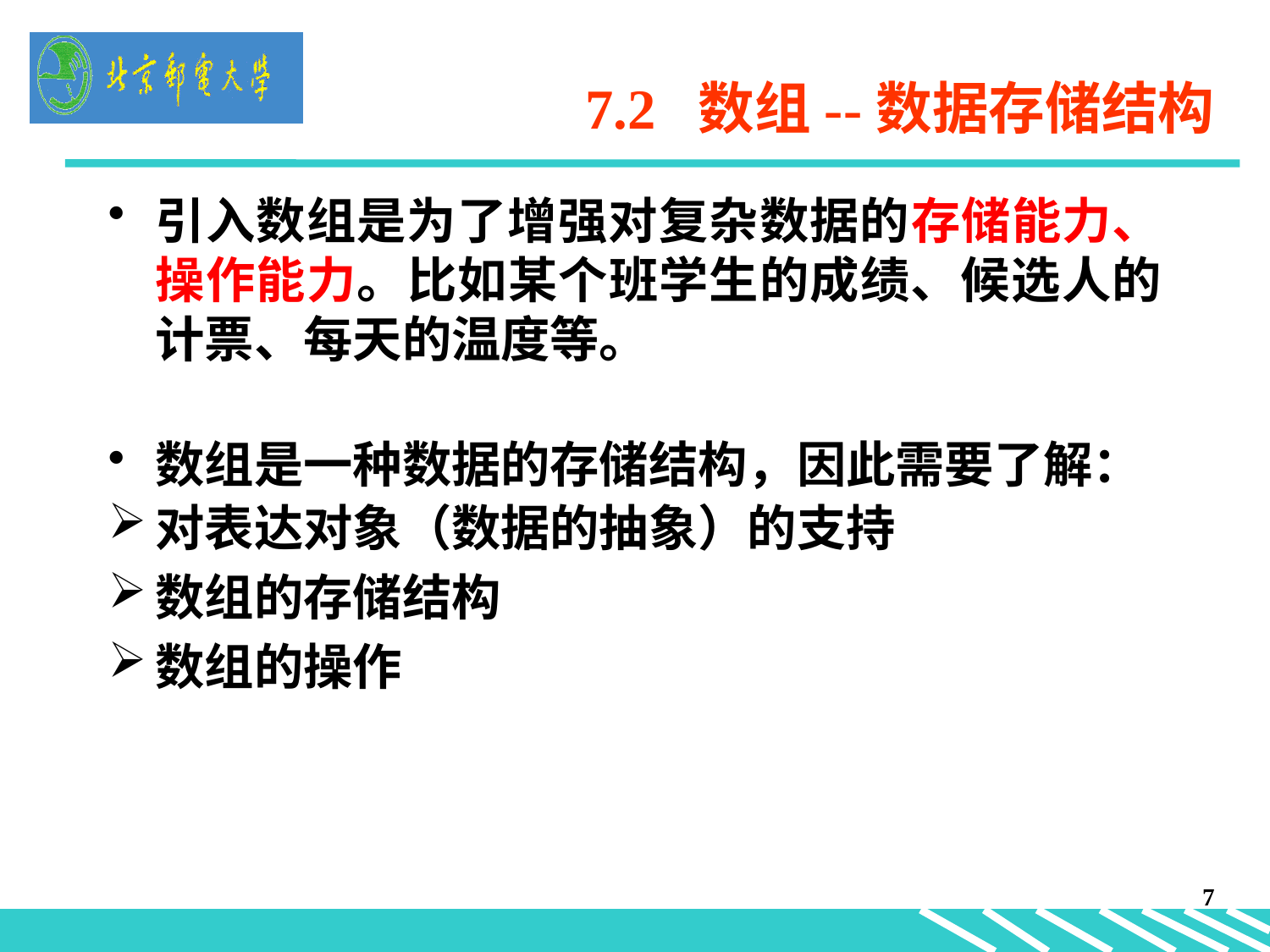

# 7.2  数组--数据存储结构
引入数组是为了增强对复杂数据的存储能力、操作能力。比如某个班学生的成绩、候选人的计票、每天的温度等。

数组是一种数据的存储结构，因此需要了解：
对表达对象（数据的抽象）的支持
数组的存储结构
数组的操作

7